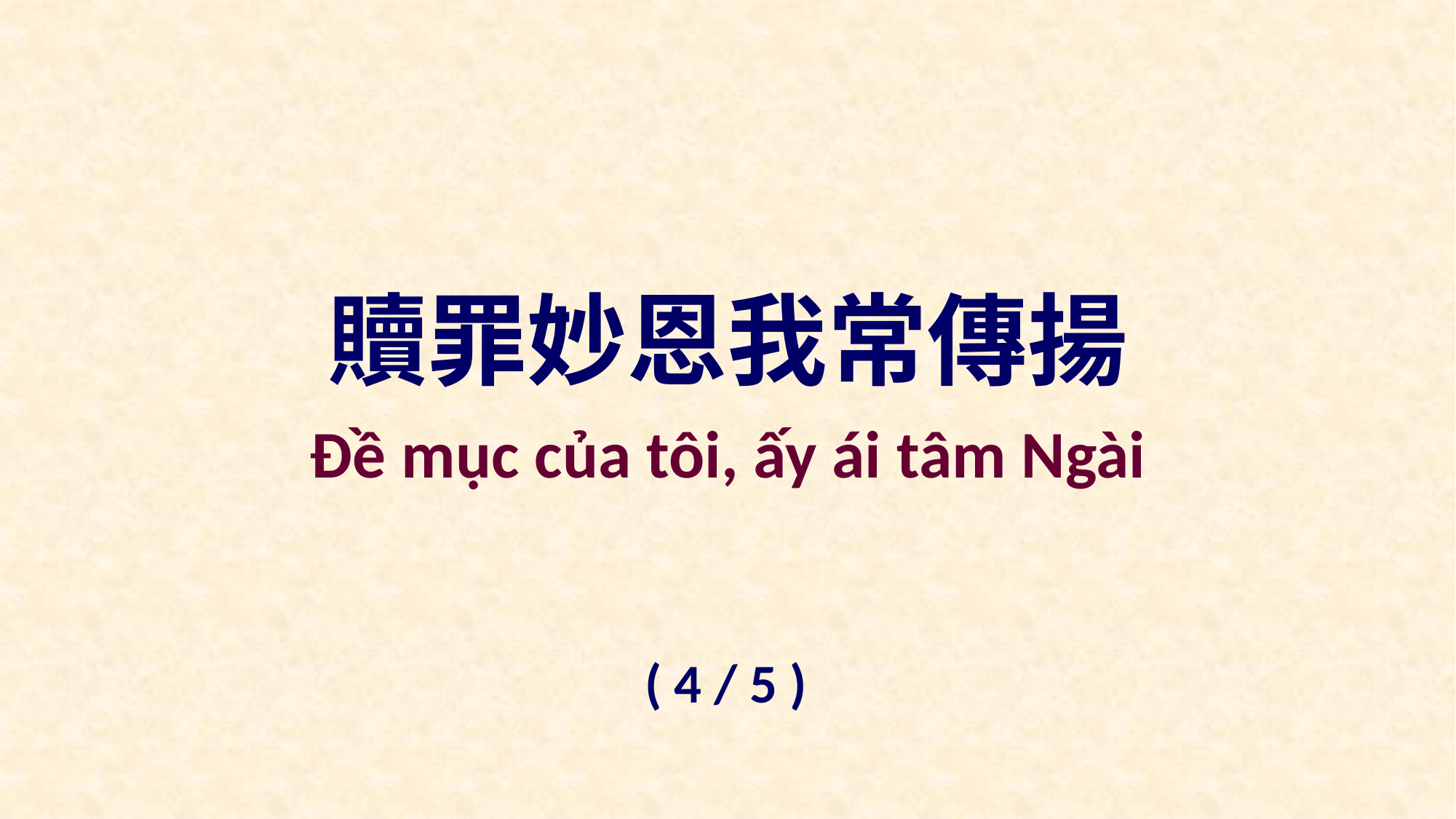

贖罪妙恩我常傳揚
Đề mục của tôi, ấy ái tâm Ngài
( 4 / 5 )